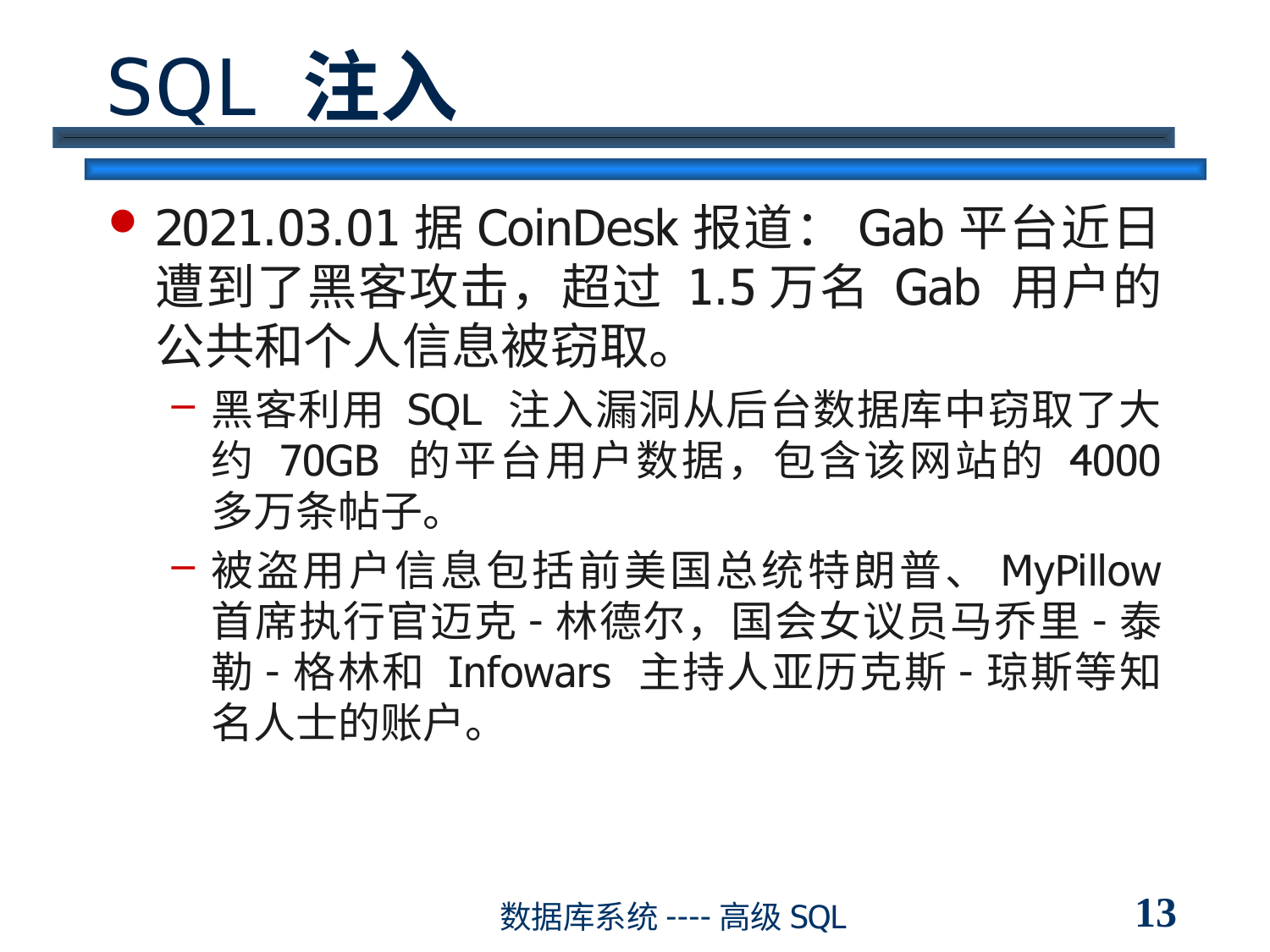

# SQL 注入
2021.03.01据CoinDesk报道：Gab平台近日遭到了黑客攻击，超过 1.5万名 Gab 用户的公共和个人信息被窃取。
黑客利用 SQL 注入漏洞从后台数据库中窃取了大约 70GB 的平台用户数据，包含该网站的 4000 多万条帖子。
被盗用户信息包括前美国总统特朗普、MyPillow 首席执行官迈克-林德尔，国会女议员马乔里-泰勒-格林和 Infowars 主持人亚历克斯-琼斯等知名人士的账户。
13
数据库系统----高级SQL